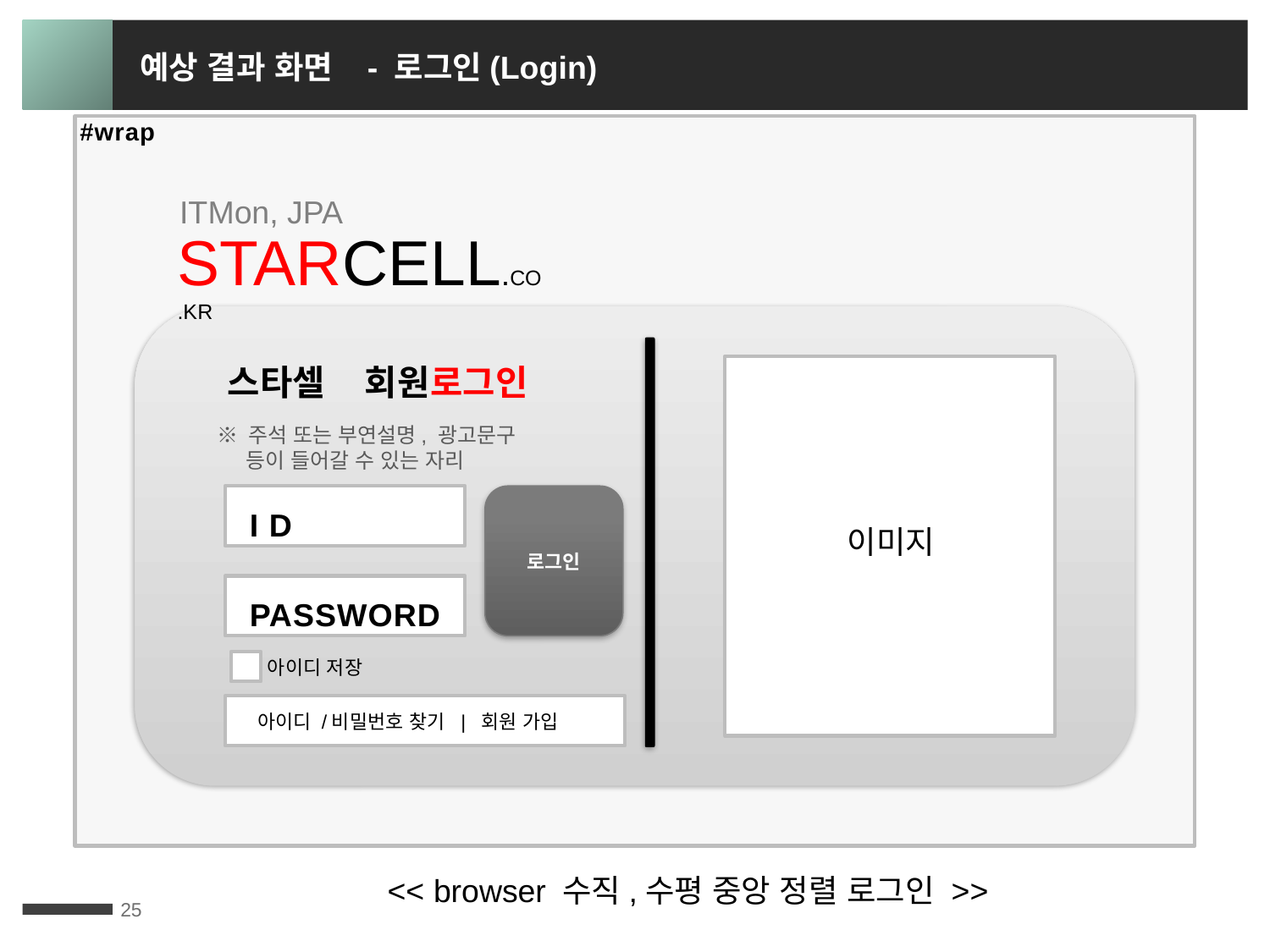

예상 결과 화면   - 로그인(Login)
#wrap
ITMon, JPA
STARCELL.CO.KR

스타셀    회원로그인

※ 주석 또는 부연설명, 광고문구
    등이 들어갈 수 있는 자리
  I D
로그인
이미지
  PASSWORD
아이디 저장

아이디 /비밀번호 찾기  |  회원 가입
<< browser 수직,수평 중앙 정렬 로그인 >>
25